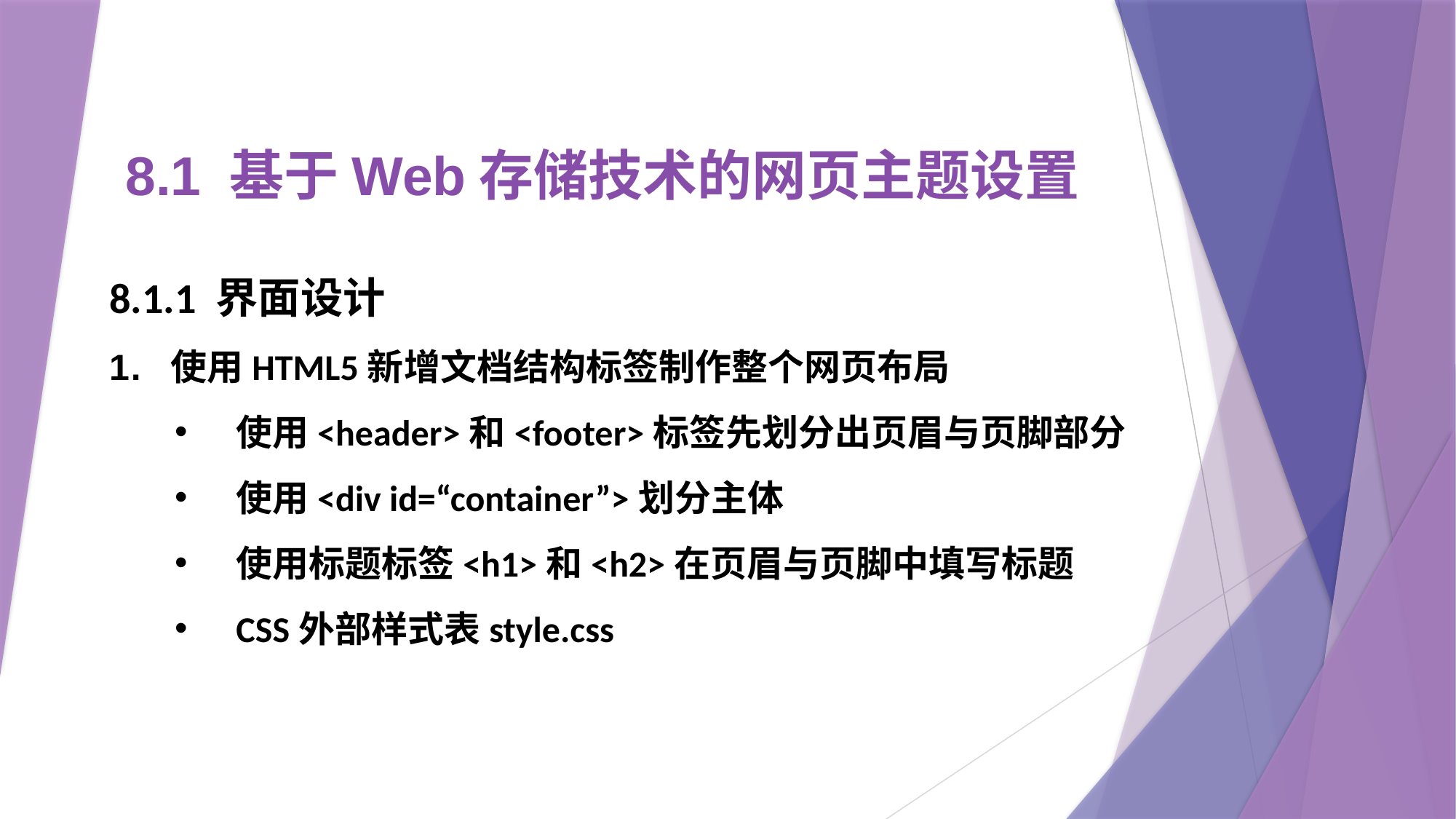

# 8.1 基于Web存储技术的网页主题设置
8.1.1 界面设计
使用HTML5新增文档结构标签制作整个网页布局
使用<header>和<footer>标签先划分出页眉与页脚部分
使用<div id=“container”>划分主体
使用标题标签<h1>和<h2>在页眉与页脚中填写标题
CSS外部样式表style.css